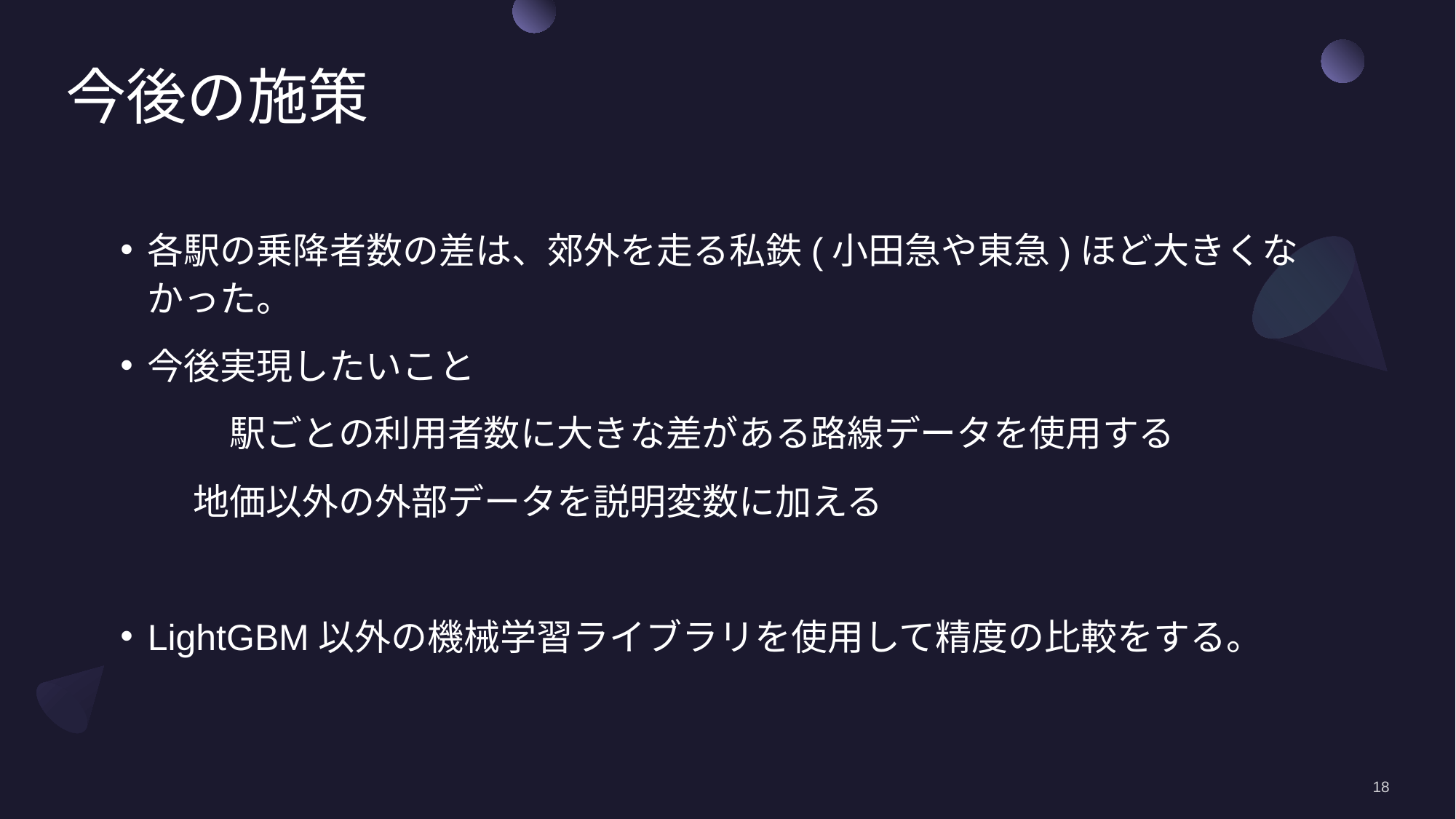

# 今後の施策
各駅の乗降者数の差は、郊外を走る私鉄(小田急や東急)ほど大きくなかった。
今後実現したいこと
	駅ごとの利用者数に大きな差がある路線データを使用する
　　地価以外の外部データを説明変数に加える

LightGBM以外の機械学習ライブラリを使用して精度の比較をする。
18